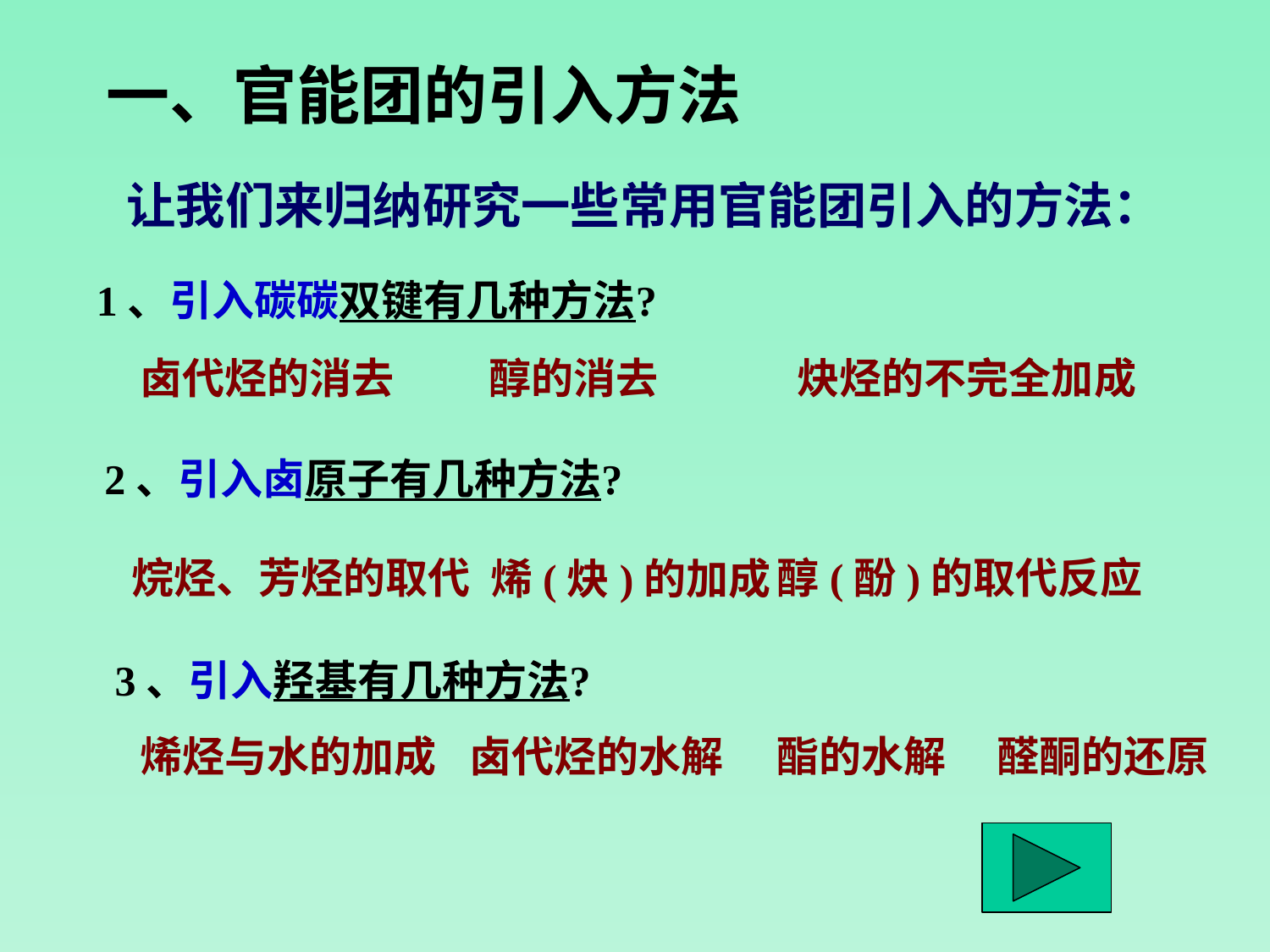

一、官能团的引入方法
让我们来归纳研究一些常用官能团引入的方法：
1、引入碳碳双键有几种方法?
卤代烃的消去
醇的消去
炔烃的不完全加成
2、引入卤原子有几种方法?
烷烃、芳烃的取代
醇(酚)的取代反应
烯(炔)的加成
3、引入羟基有几种方法?
烯烃与水的加成
卤代烃的水解
酯的水解
醛酮的还原